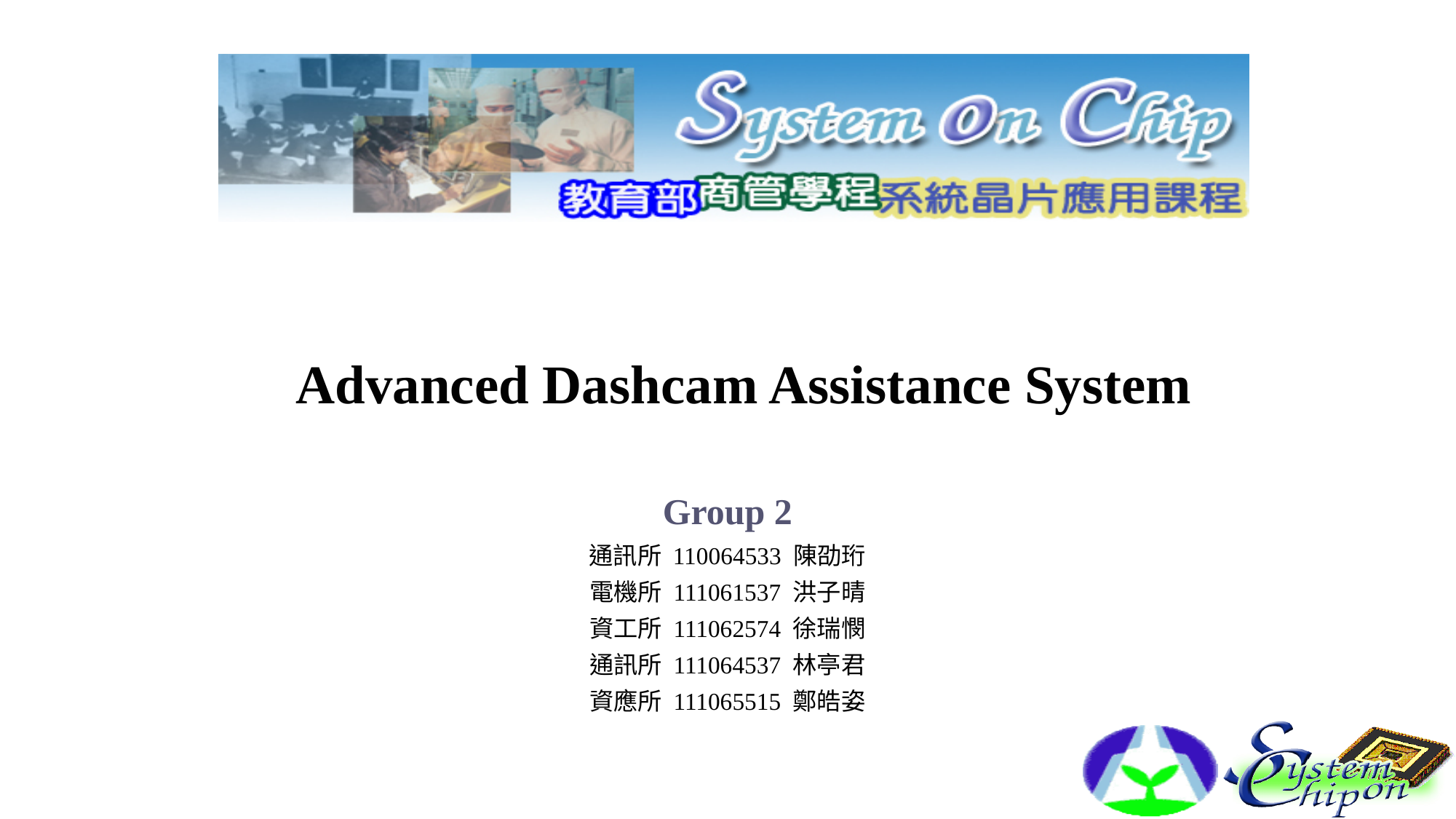

# Advanced Dashcam Assistance System
Group 2
通訊所 110064533 陳劭珩
電機所 111061537 洪子晴
資工所 111062574 徐瑞憫
通訊所 111064537 林亭君
資應所 111065515 鄭皓姿